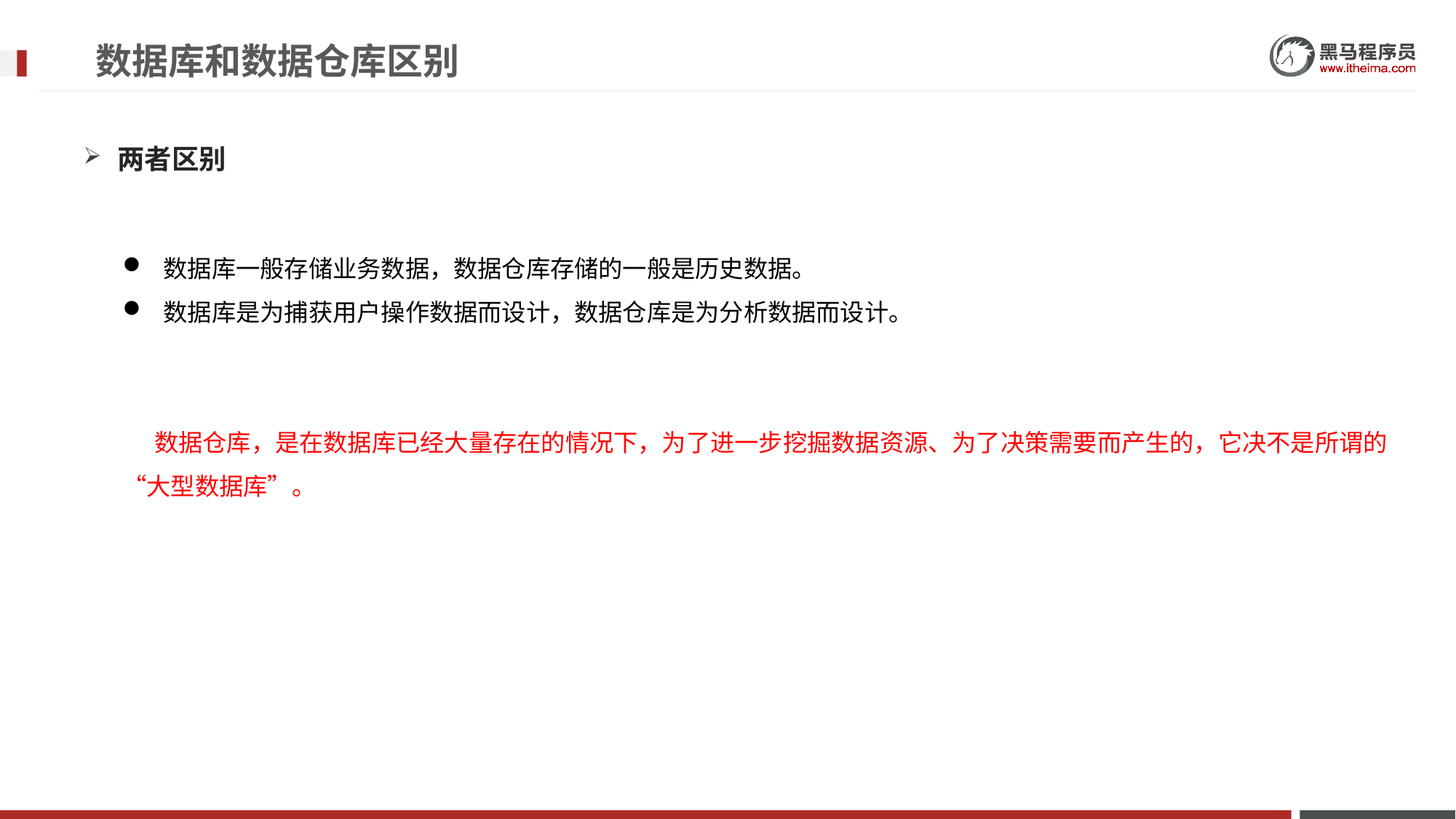

# 数据库和数据仓库区别
两者区别

数据库一般存储业务数据，数据仓库存储的一般是历史数据。
数据库是为捕获用户操作数据而设计，数据仓库是为分析数据而设计。

数据仓库，是在数据库已经大量存在的情况下，为了进一步挖掘数据资源、为了决策需要而产生的，它决不是所谓的“大型数据库”。